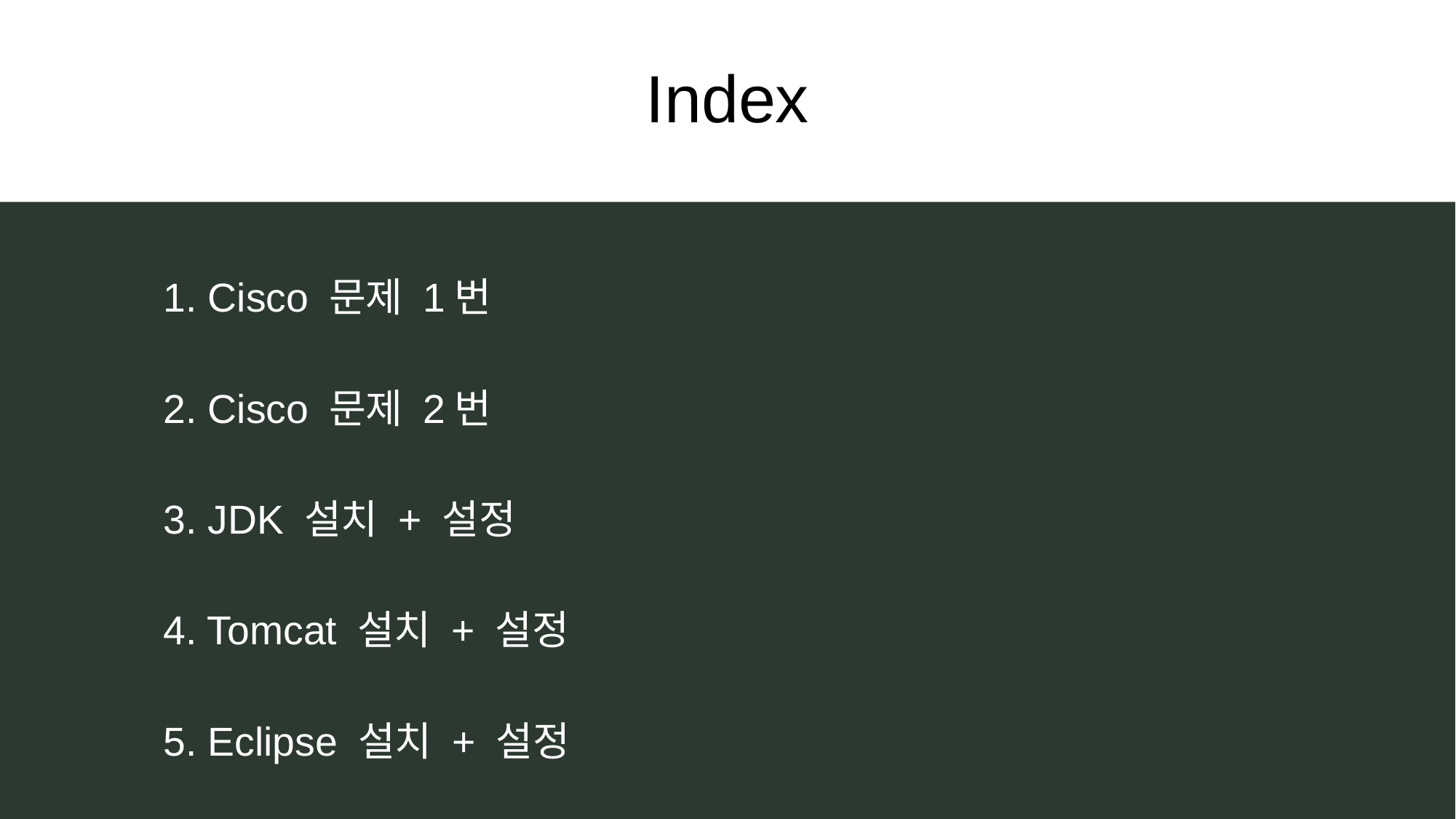

# Index
1. Cisco 문제 1번
2. Cisco 문제 2번
3. JDK 설치 + 설정
4. Tomcat 설치 + 설정
5. Eclipse 설치 + 설정